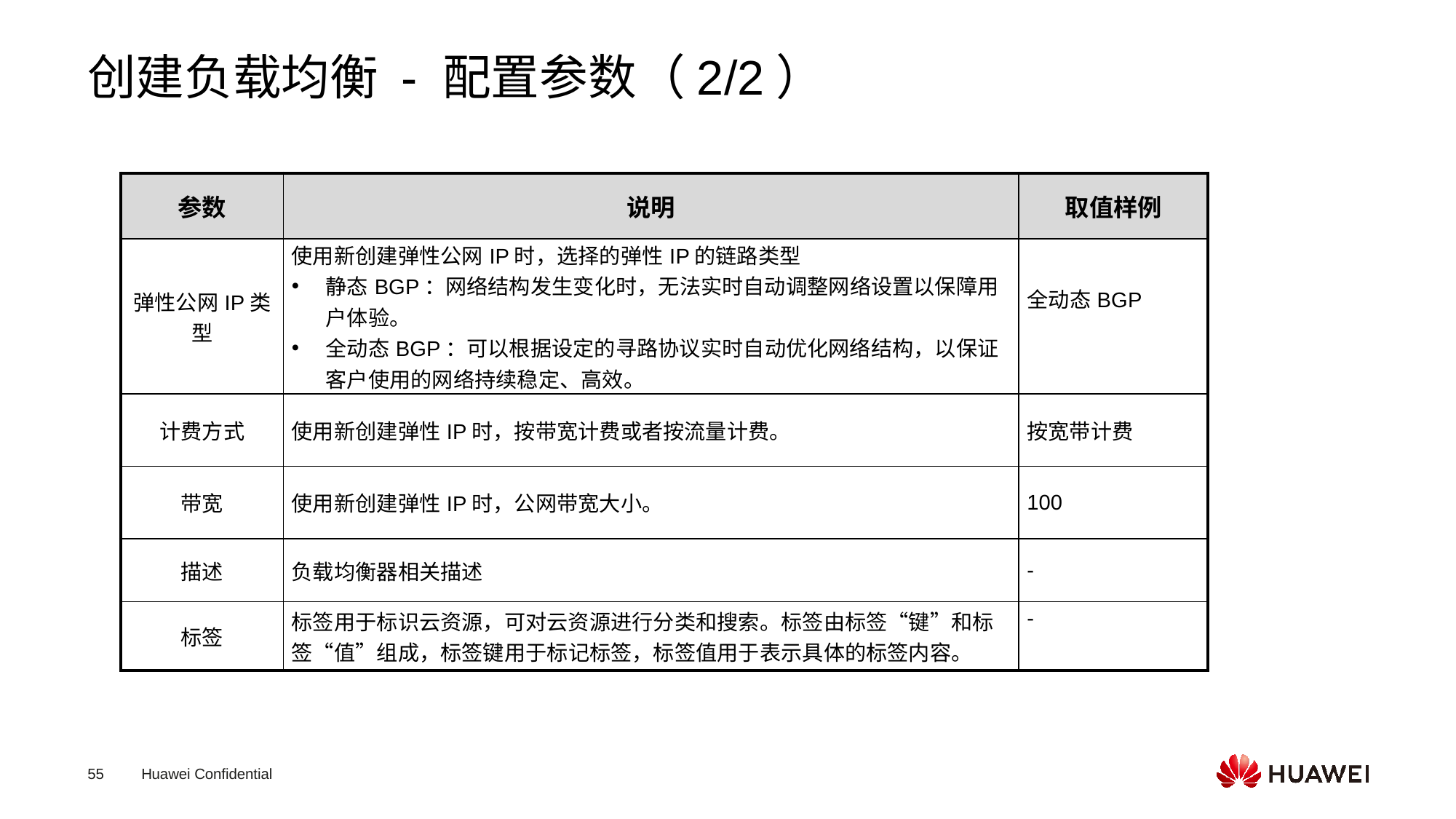

# 创建负载均衡 - 配置参数（2/2）
| 参数 | 说明 | 取值样例 |
| --- | --- | --- |
| 弹性公网IP类型 | 使用新创建弹性公网IP时，选择的弹性IP的链路类型 静态BGP：网络结构发生变化时，无法实时自动调整网络设置以保障用户体验。 全动态BGP：可以根据设定的寻路协议实时自动优化网络结构，以保证客户使用的网络持续稳定、高效。 | 全动态BGP |
| 计费方式 | 使用新创建弹性IP时，按带宽计费或者按流量计费。 | 按宽带计费 |
| 带宽 | 使用新创建弹性IP时，公网带宽大小。 | 100 |
| 描述 | 负载均衡器相关描述 | - |
| 标签 | 标签用于标识云资源，可对云资源进行分类和搜索。标签由标签“键”和标签“值”组成，标签键用于标记标签，标签值用于表示具体的标签内容。 | - |